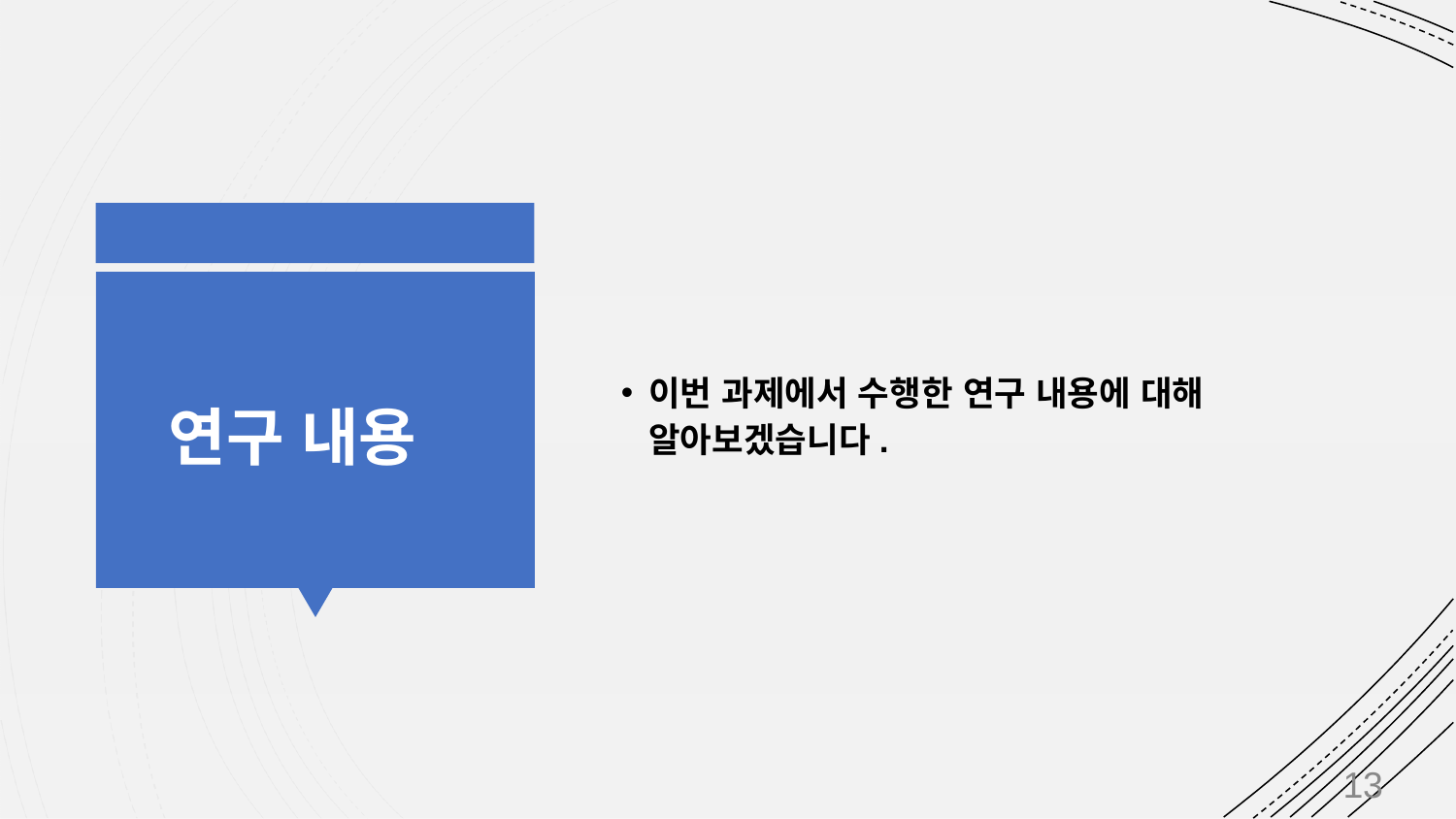

연구 내용

이번 과제에서 수행한 연구 내용에 대해 알아보겠습니다.
13